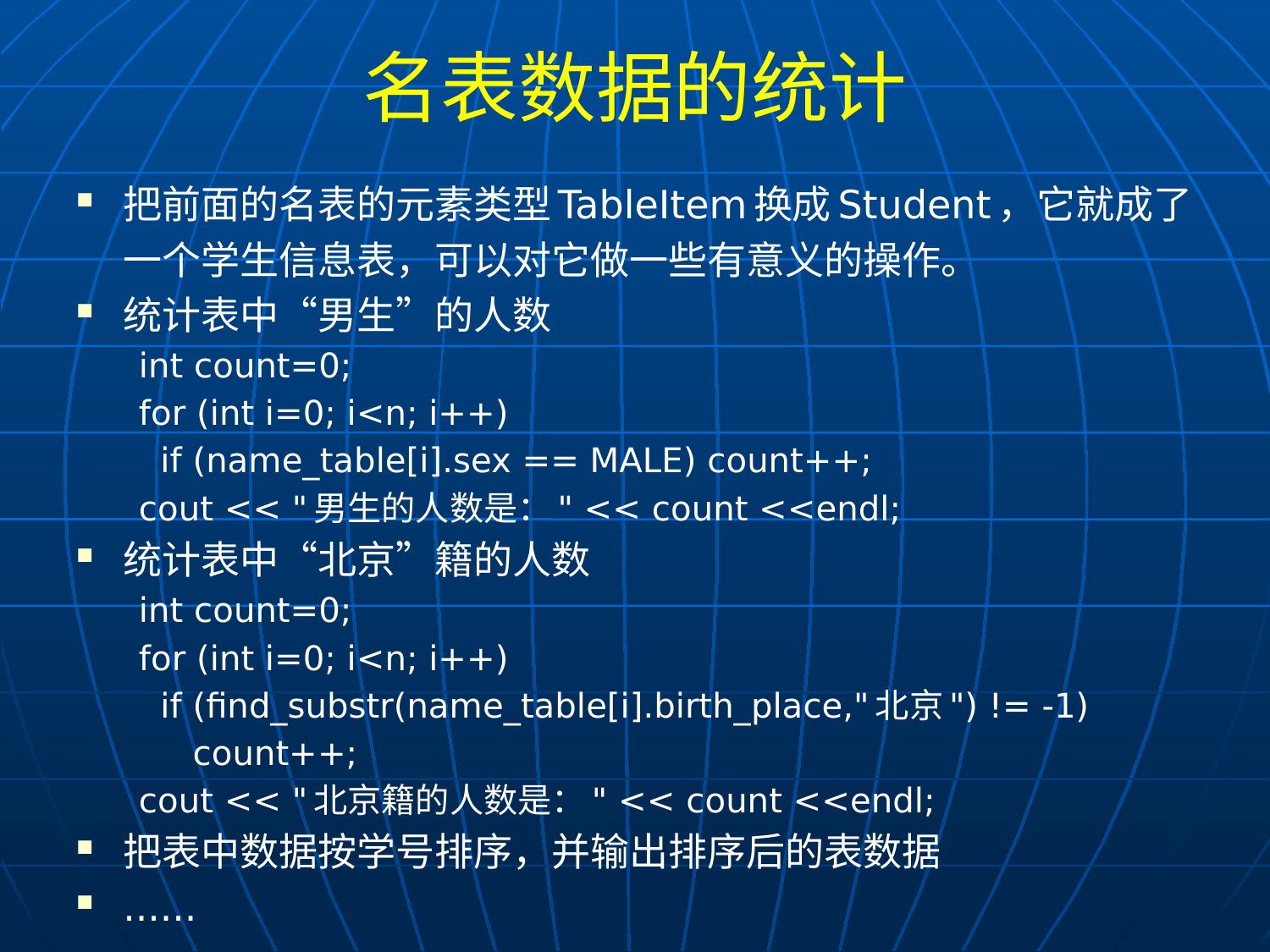

# 名表数据的统计
把前面的名表的元素类型TableItem换成Student，它就成了一个学生信息表，可以对它做一些有意义的操作。
统计表中“男生”的人数
int count=0;
for (int i=0; i<n; i++)
  if (name_table[i].sex == MALE) count++;
cout << "男生的人数是：" << count <<endl;
统计表中“北京”籍的人数
int count=0;
for (int i=0; i<n; i++)
  if (find_substr(name_table[i].birth_place,"北京") != -1)
     count++;
cout << "北京籍的人数是：" << count <<endl;
把表中数据按学号排序，并输出排序后的表数据
......